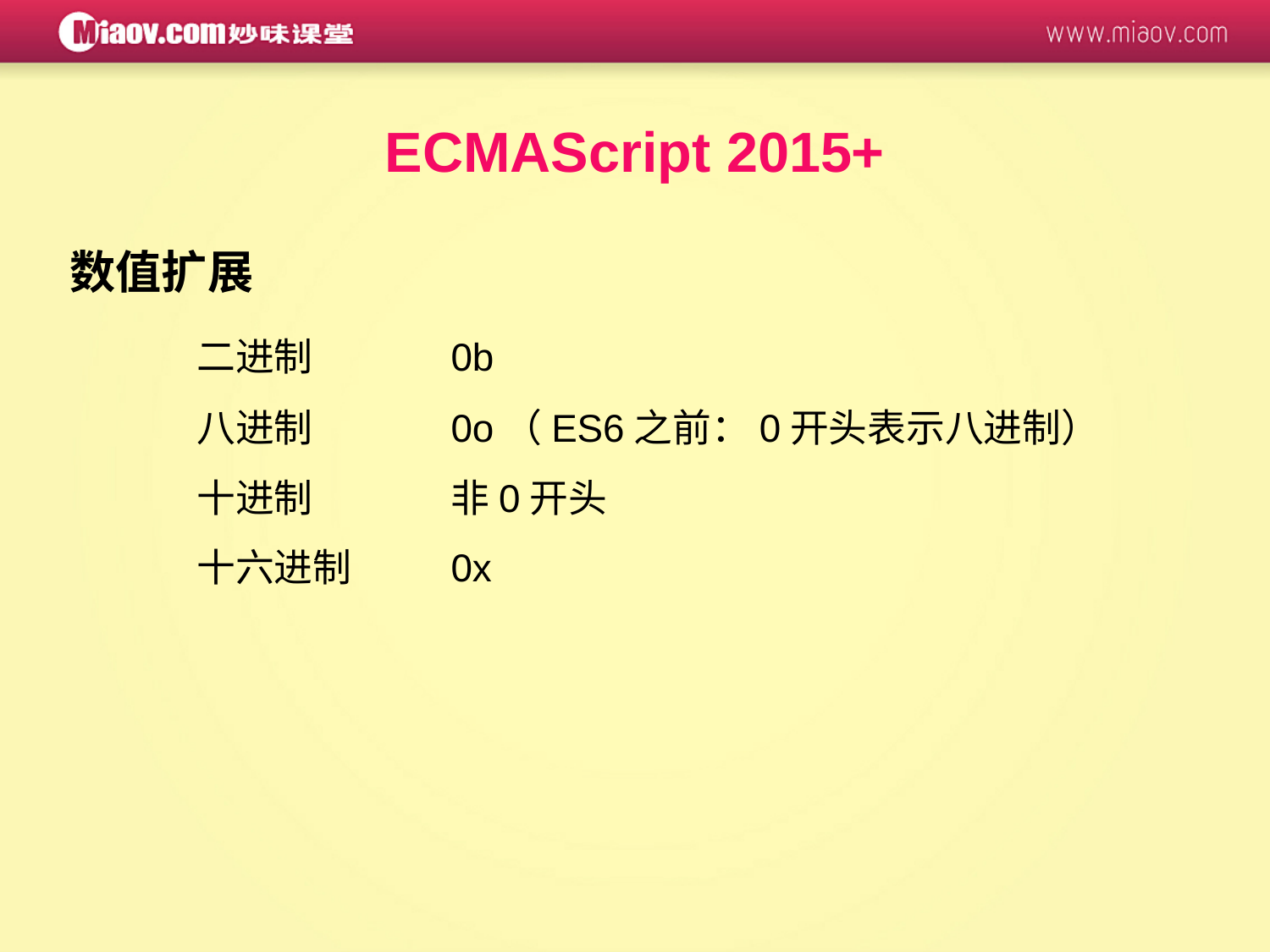

ECMAScript 2015+
数值扩展
	二进制		0b
	八进制		0o（ES6之前：0开头表示八进制）
	十进制		非0开头
	十六进制	0x